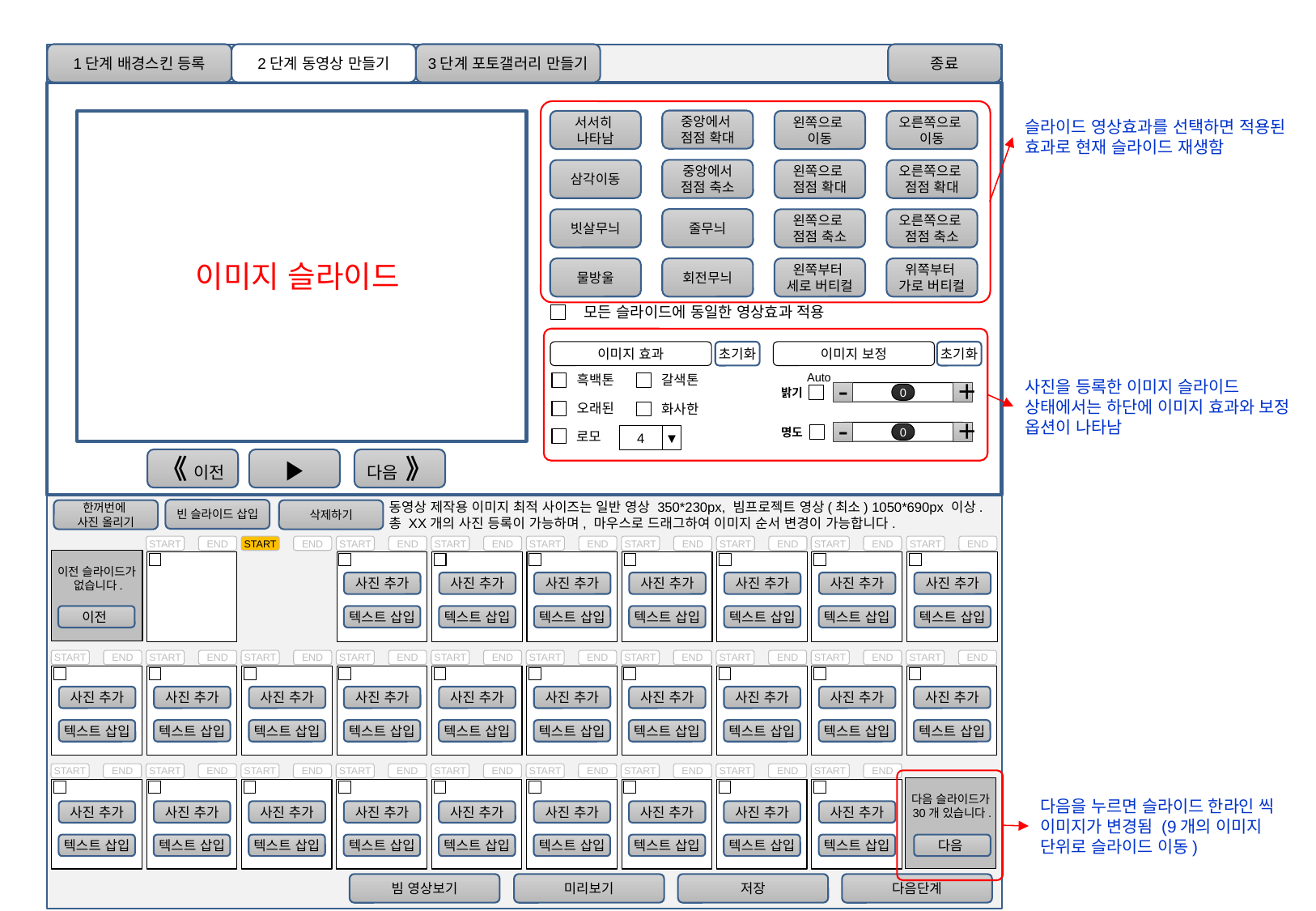

1단계 배경스킨 등록

2단계 동영상 만들기
3단계 포토갤러리 만들기
종료

중앙에서
점점 확대
슬라이드 영상효과를 선택하면 적용된 효과로 현재 슬라이드 재생함
서서히
나타남
왼쪽으로
이동
오른쪽으로
이동
이미지 슬라이드
중앙에서
점점 축소
삼각이동
왼쪽으로
점점 확대
오른쪽으로
점점 확대
줄무늬
빗살무늬
왼쪽으로
점점 축소
오른쪽으로
점점 축소
물방울
회전무늬
왼쪽부터
세로 버티컬
위쪽부터
가로 버티컬
모든 슬라이드에 동일한 영상효과 적용

이미지 효과
초기화
이미지 보정
초기화
Auto
흑백톤

갈색톤

사진을 등록한 이미지 슬라이드 상태에서는 하단에 이미지 효과와 보정 옵션이 나타남
밝기
-

0
+

오래된

화사한

명도
로모

-

0
+

4
▼
《 이전
▶
다음 》
동영상 제작용 이미지 최적 사이즈는 일반 영상 350*230px, 빔프로젝트 영상(최소) 1050*690px 이상.
총 XX개의 사진 등록이 가능하며, 마우스로 드래그하여 이미지 순서 변경이 가능합니다.
빈 슬라이드 삽입
한꺼번에
사진 올리기
삭제하기
START
END
START
END
START
END
START
END
START
END
START
END
START
END
START
END
START
END

이전 슬라이드가
없습니다.
사진 추가
사진 추가
사진 추가
사진 추가
사진 추가
사진 추가
사진 추가
이전
텍스트 삽입
텍스트 삽입
텍스트 삽입
텍스트 삽입
텍스트 삽입
텍스트 삽입
텍스트 삽입
START
END
START
END
START
END
START
END
START
END
START
END
START
END
START
END
START
END
START
END

사진 추가
사진 추가
사진 추가
사진 추가
사진 추가
사진 추가
사진 추가
사진 추가
사진 추가
사진 추가
텍스트 삽입
텍스트 삽입
텍스트 삽입
텍스트 삽입
텍스트 삽입
텍스트 삽입
텍스트 삽입
텍스트 삽입
텍스트 삽입
텍스트 삽입
START
END
START
END
START
END
START
END
START
END
START
END
START
END
START
END
START
END

다음 슬라이드가
30개 있습니다.
다음을 누르면 슬라이드 한라인 씩 이미지가 변경됨 (9개의 이미지 단위로 슬라이드 이동)
사진 추가
사진 추가
사진 추가
사진 추가
사진 추가
사진 추가
사진 추가
사진 추가
사진 추가
텍스트 삽입
텍스트 삽입
텍스트 삽입
텍스트 삽입
텍스트 삽입
텍스트 삽입
텍스트 삽입
텍스트 삽입
텍스트 삽입
다음
빔 영상보기
미리보기
저장
다음단계